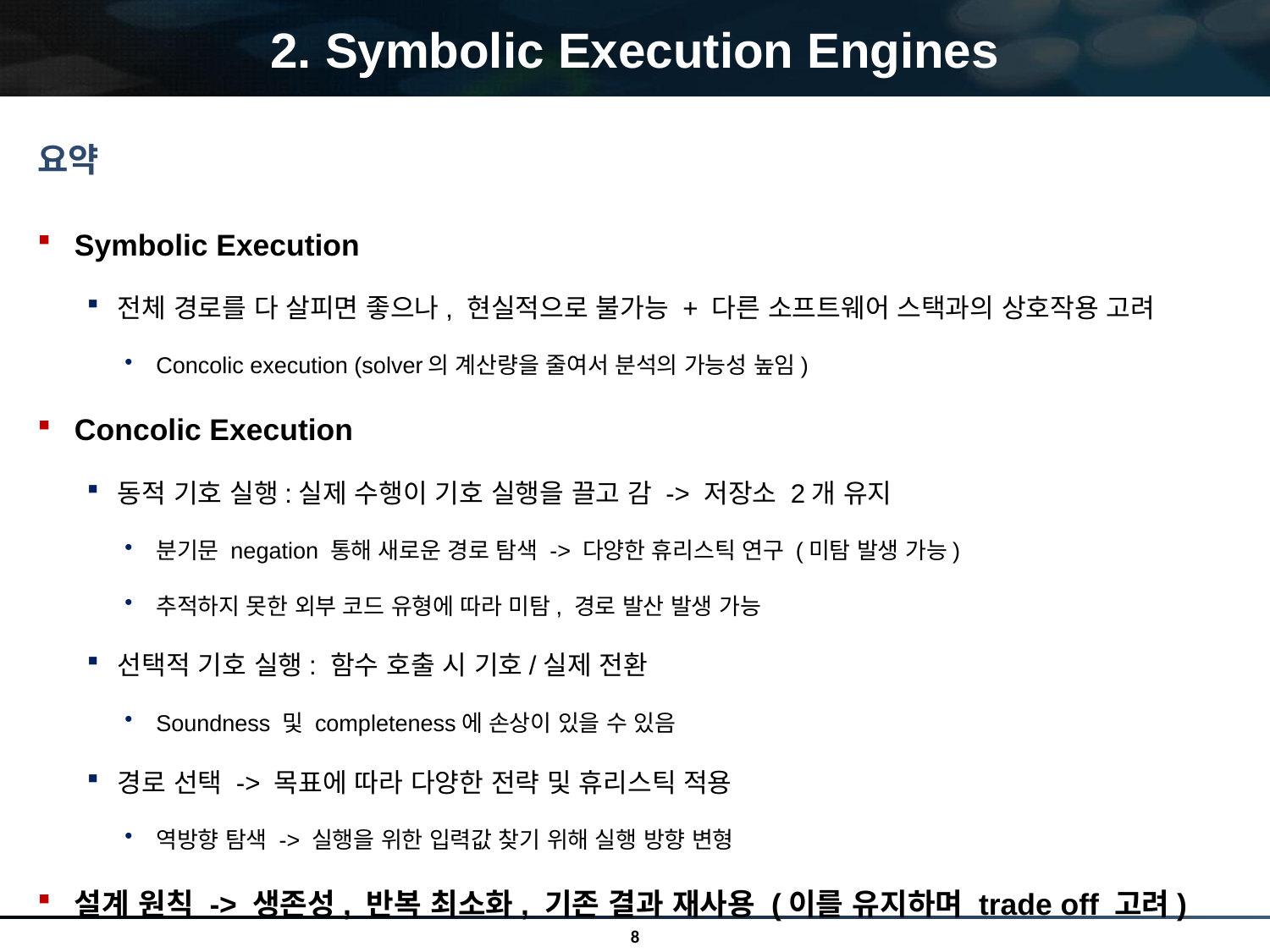

# 2. Symbolic Execution Engines
요약
Symbolic Execution
전체 경로를 다 살피면 좋으나, 현실적으로 불가능 + 다른 소프트웨어 스택과의 상호작용 고려
Concolic execution (solver의 계산량을 줄여서 분석의 가능성 높임)
Concolic Execution
동적 기호 실행:실제 수행이 기호 실행을 끌고 감 -> 저장소 2개 유지
분기문 negation 통해 새로운 경로 탐색 -> 다양한 휴리스틱 연구 (미탐 발생 가능)
추적하지 못한 외부 코드 유형에 따라 미탐, 경로 발산 발생 가능
선택적 기호 실행: 함수 호출 시 기호/실제 전환
Soundness 및 completeness에 손상이 있을 수 있음
경로 선택 -> 목표에 따라 다양한 전략 및 휴리스틱 적용
역방향 탐색 -> 실행을 위한 입력값 찾기 위해 실행 방향 변형
설계 원칙 -> 생존성, 반복 최소화, 기존 결과 재사용 (이를 유지하며 trade off 고려)